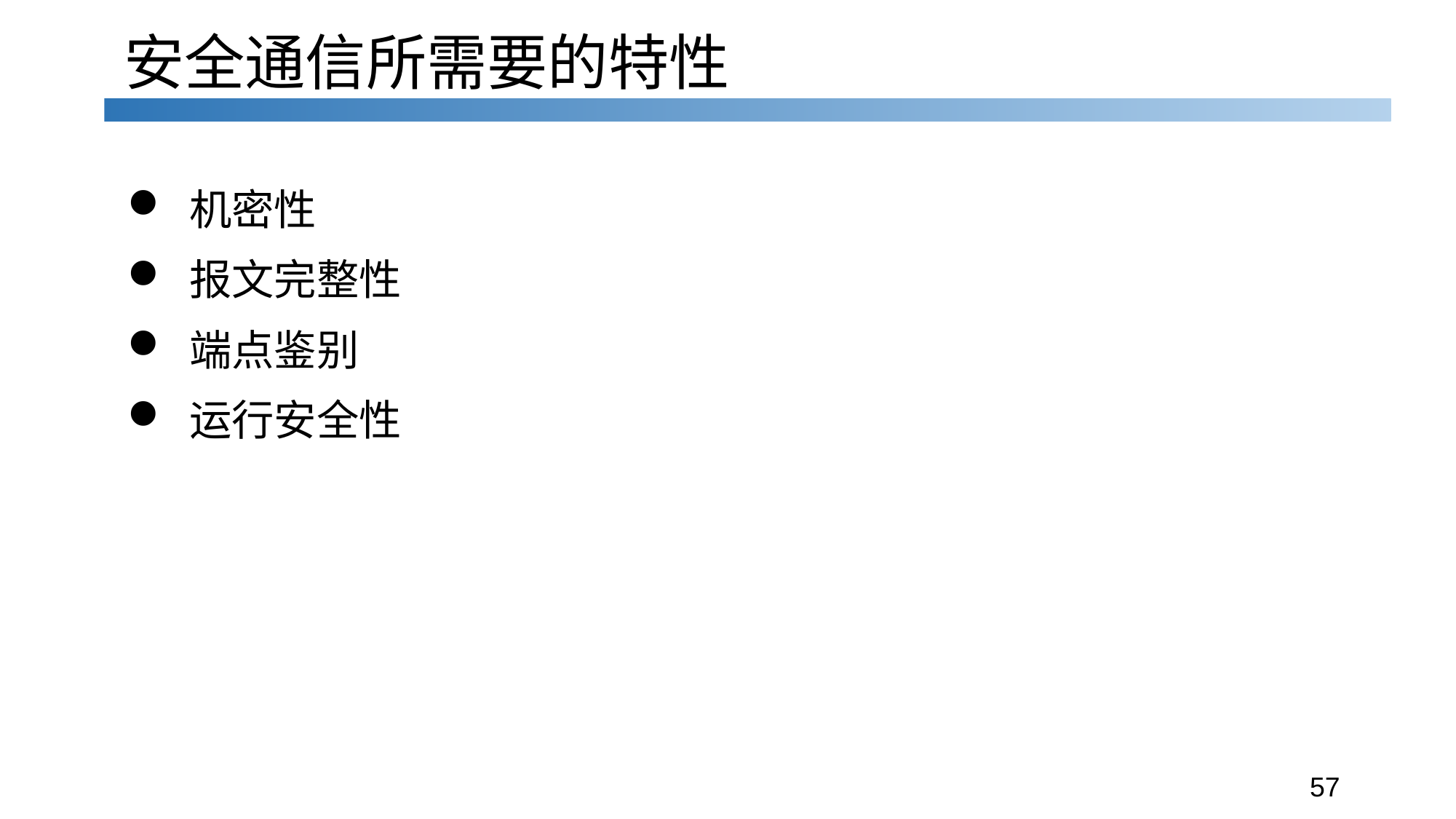

# 安全通信所需要的特性

 机密性
 报文完整性
 端点鉴别
 运行安全性
57